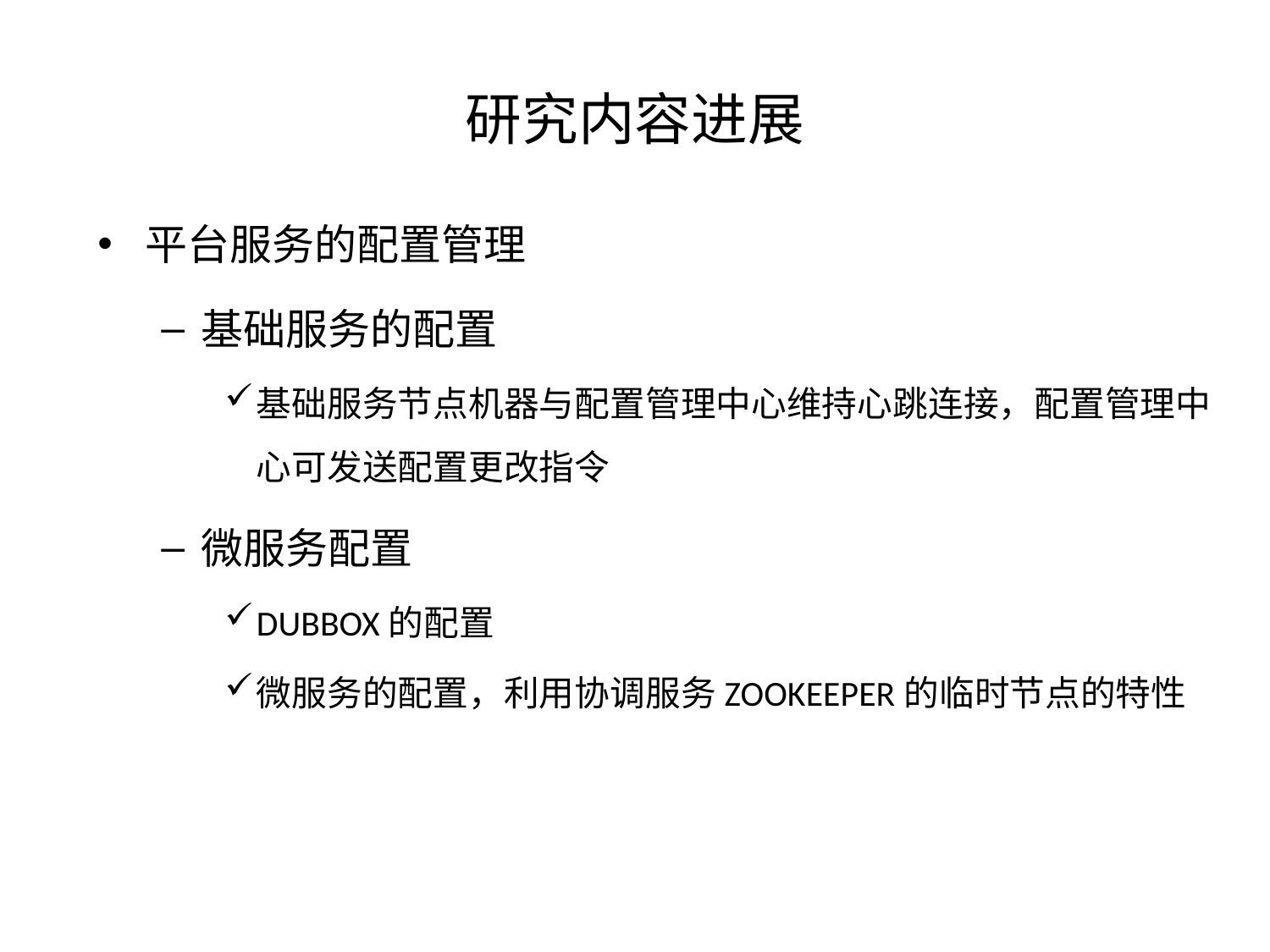

# 研究内容进展
平台服务的配置管理
基础服务的配置
基础服务节点机器与配置管理中心维持心跳连接，配置管理中心可发送配置更改指令
微服务配置
DUBBOX的配置
微服务的配置，利用协调服务ZOOKEEPER的临时节点的特性